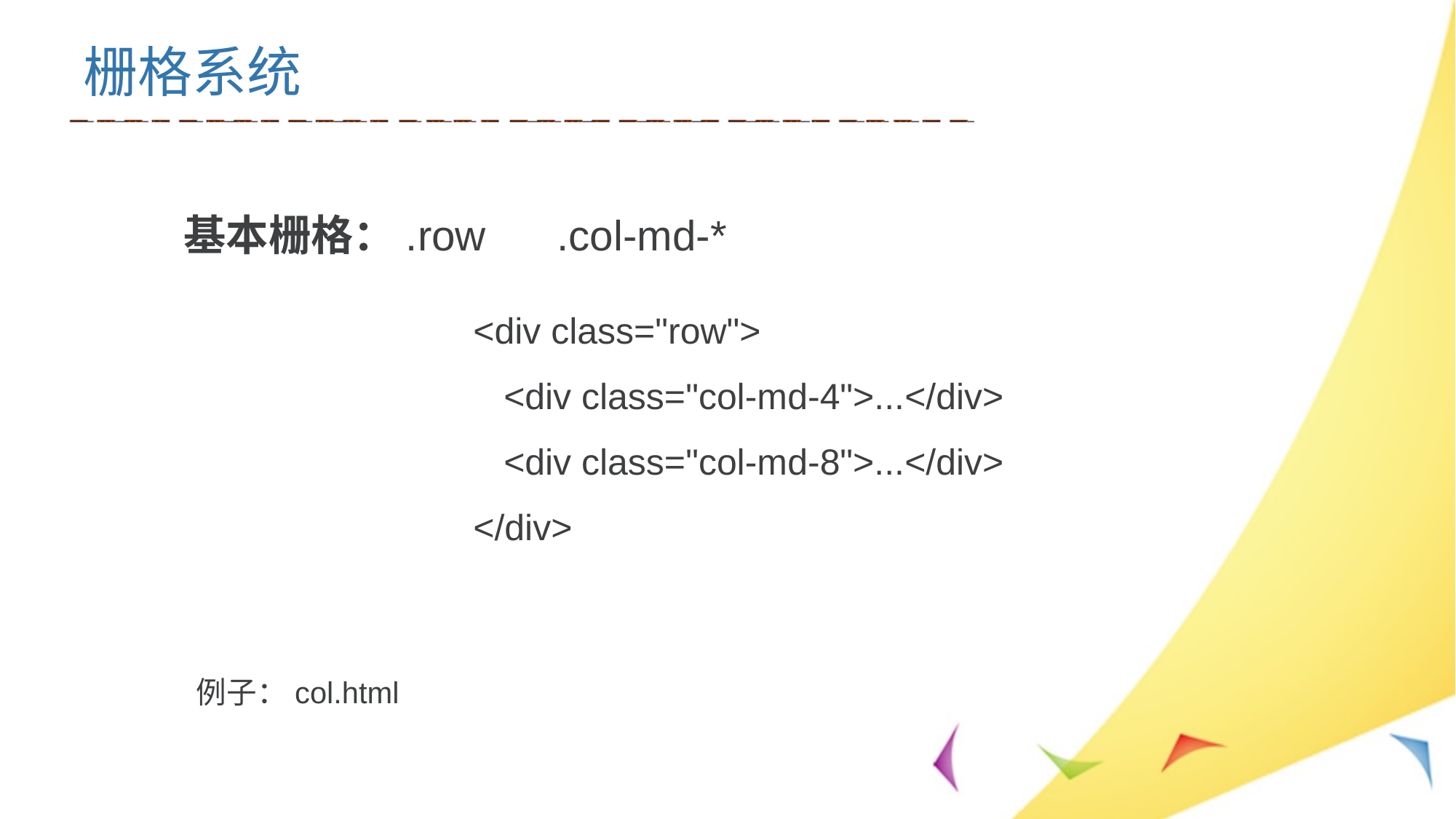

# 栅格系统
基本栅格：.row      .col-md-*
<div class="row">
   <div class="col-md-4">...</div>
   <div class="col-md-8">...</div>
</div>

例子：col.html